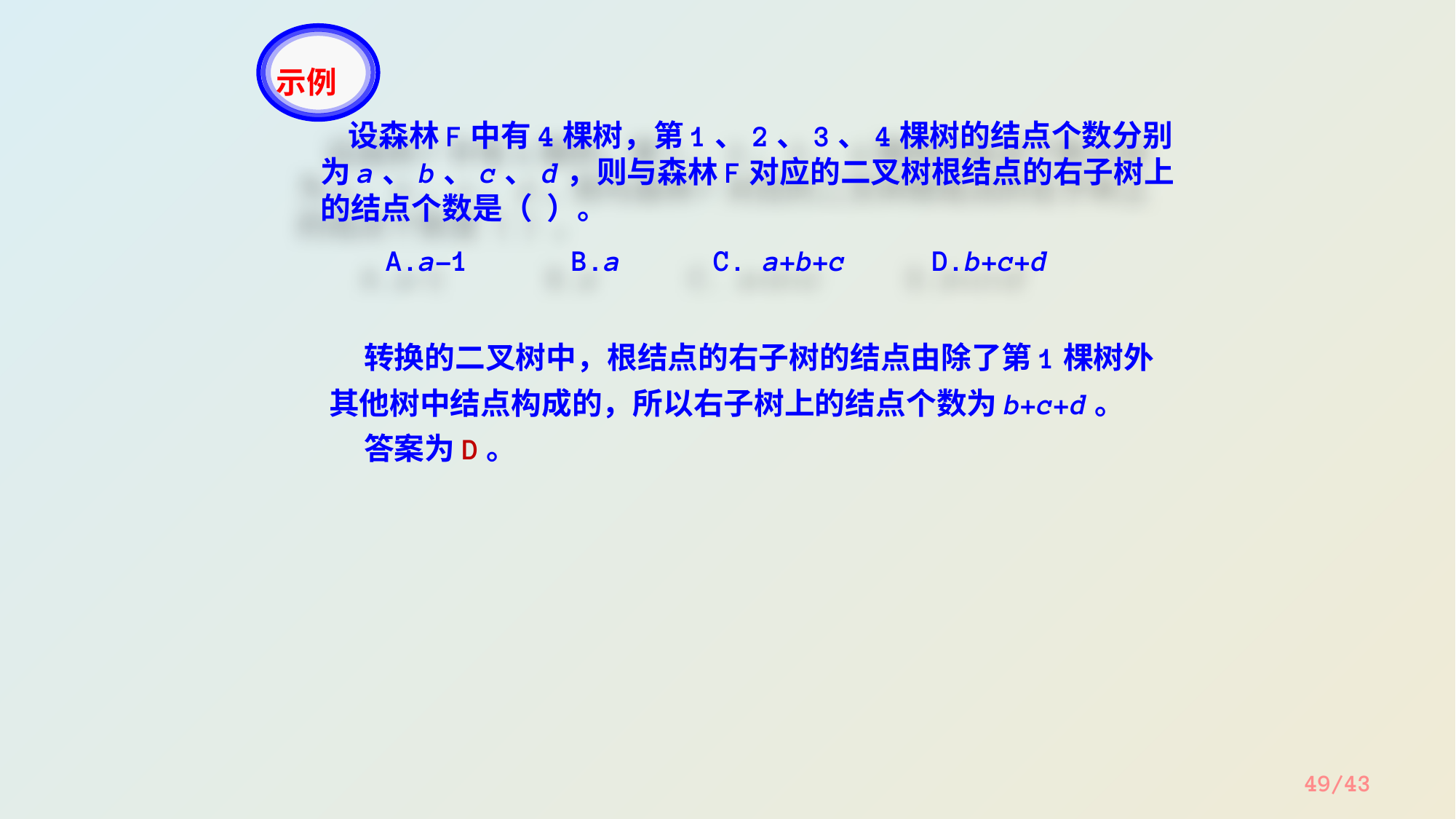

示例
   设森林F中有4棵树，第1、2、3、4棵树的结点个数分别为a、b、c、d，则与森林F对应的二叉树根结点的右子树上的结点个数是（  ）。
    A.a-1	  B.a	    C. a+b+c	    D.b+c+d
    转换的二叉树中，根结点的右子树的结点由除了第1棵树外其他树中结点构成的，所以右子树上的结点个数为b+c+d。
    答案为D。
49/43